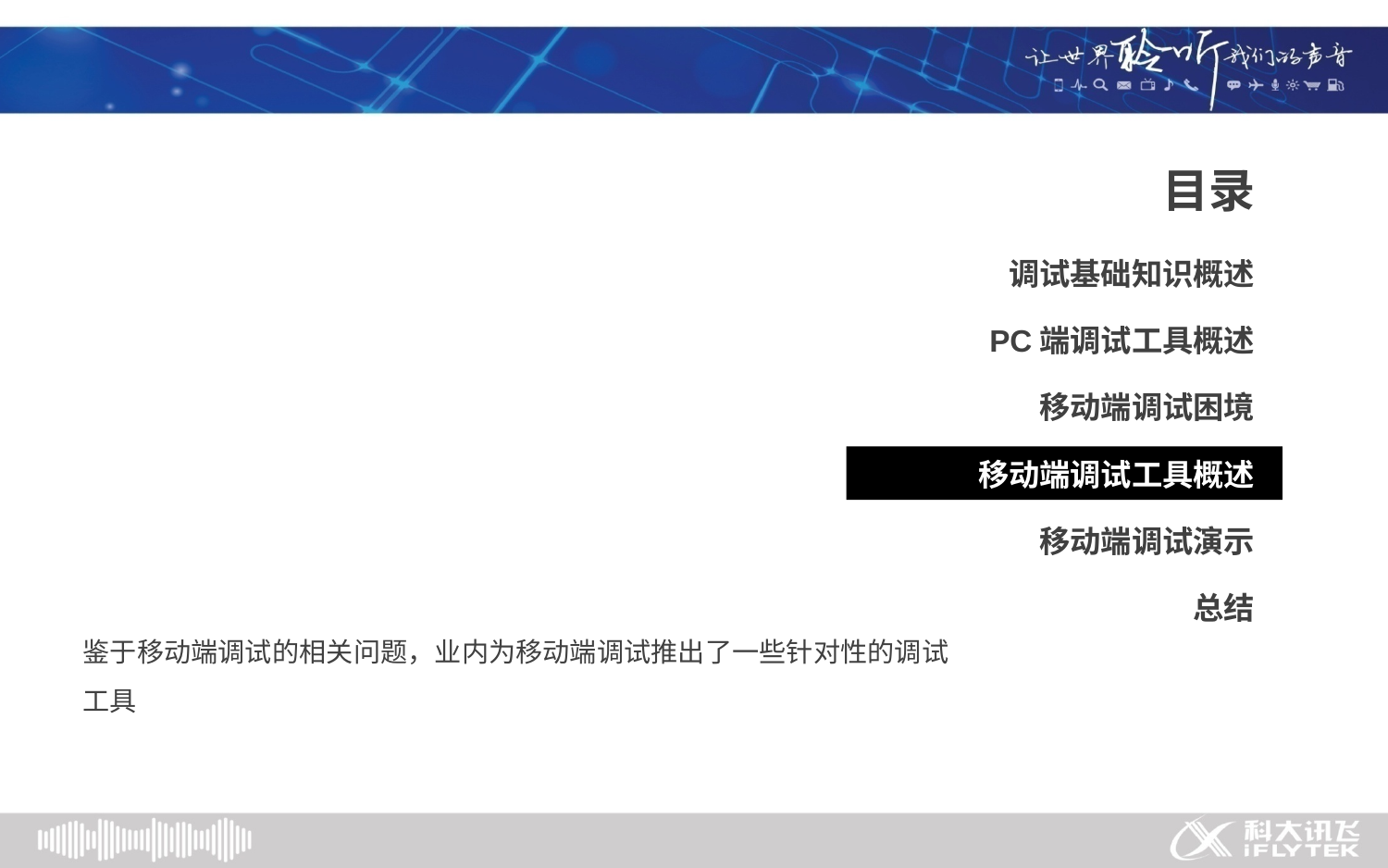

目录

调试基础知识概述
PC端调试工具概述
移动端调试困境
移动端调试工具概述
移动端调试演示
总结

鉴于移动端调试的相关问题，业内为移动端调试推出了一些针对性的调试工具